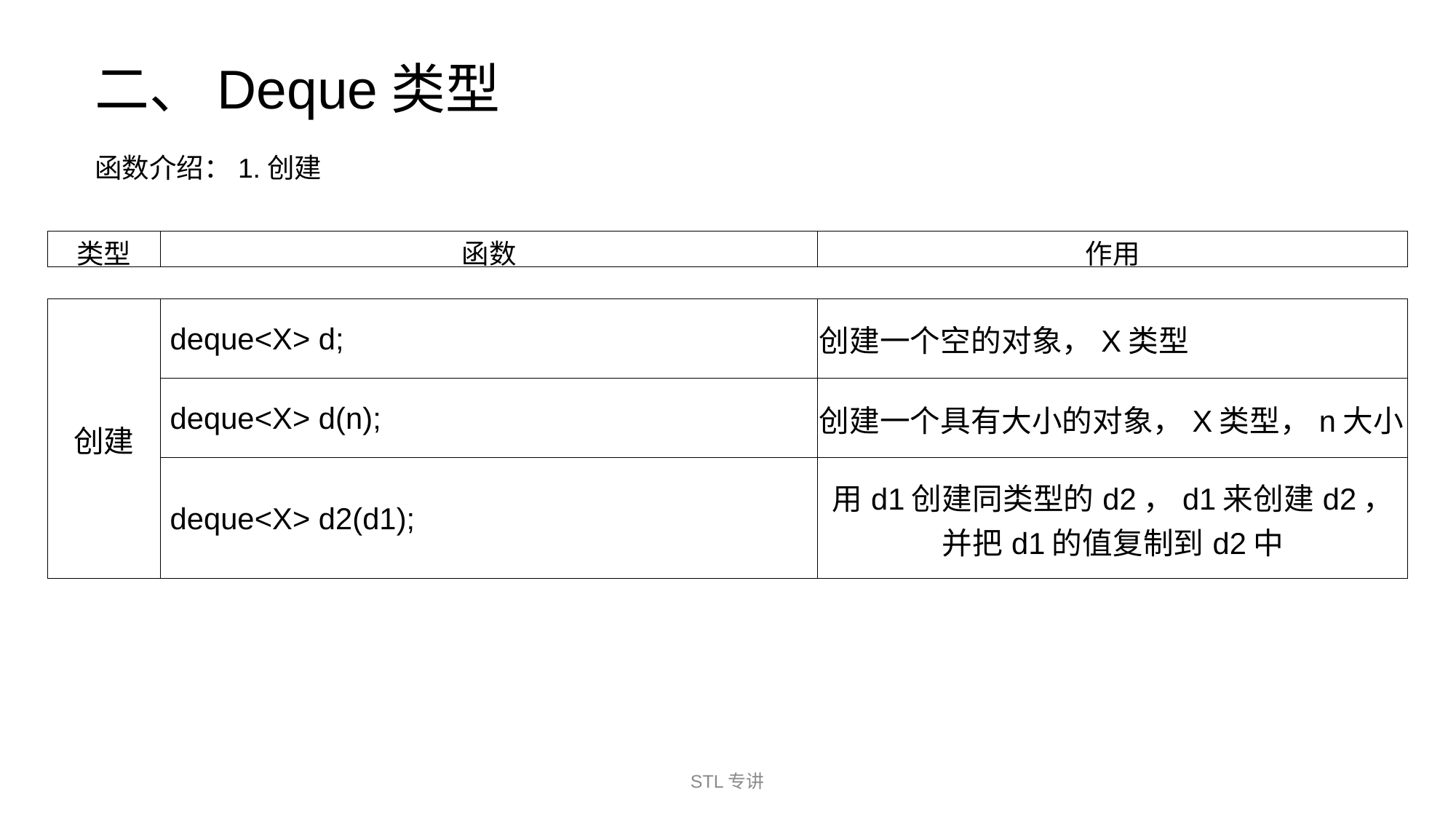

二、Deque类型
函数介绍：1.创建
| 类型 | 函数 | 作用 |
| --- | --- | --- |
| 创建 | deque<X> d; | 创建一个空的对象，X类型 |
| --- | --- | --- |
|  | deque<X> d(n); | 创建一个具有大小的对象，X类型，n大小 |
|  | deque<X> d2(d1); | 用d1创建同类型的d2，d1来创建d2，并把d1的值复制到d2中 |

STL专讲
12